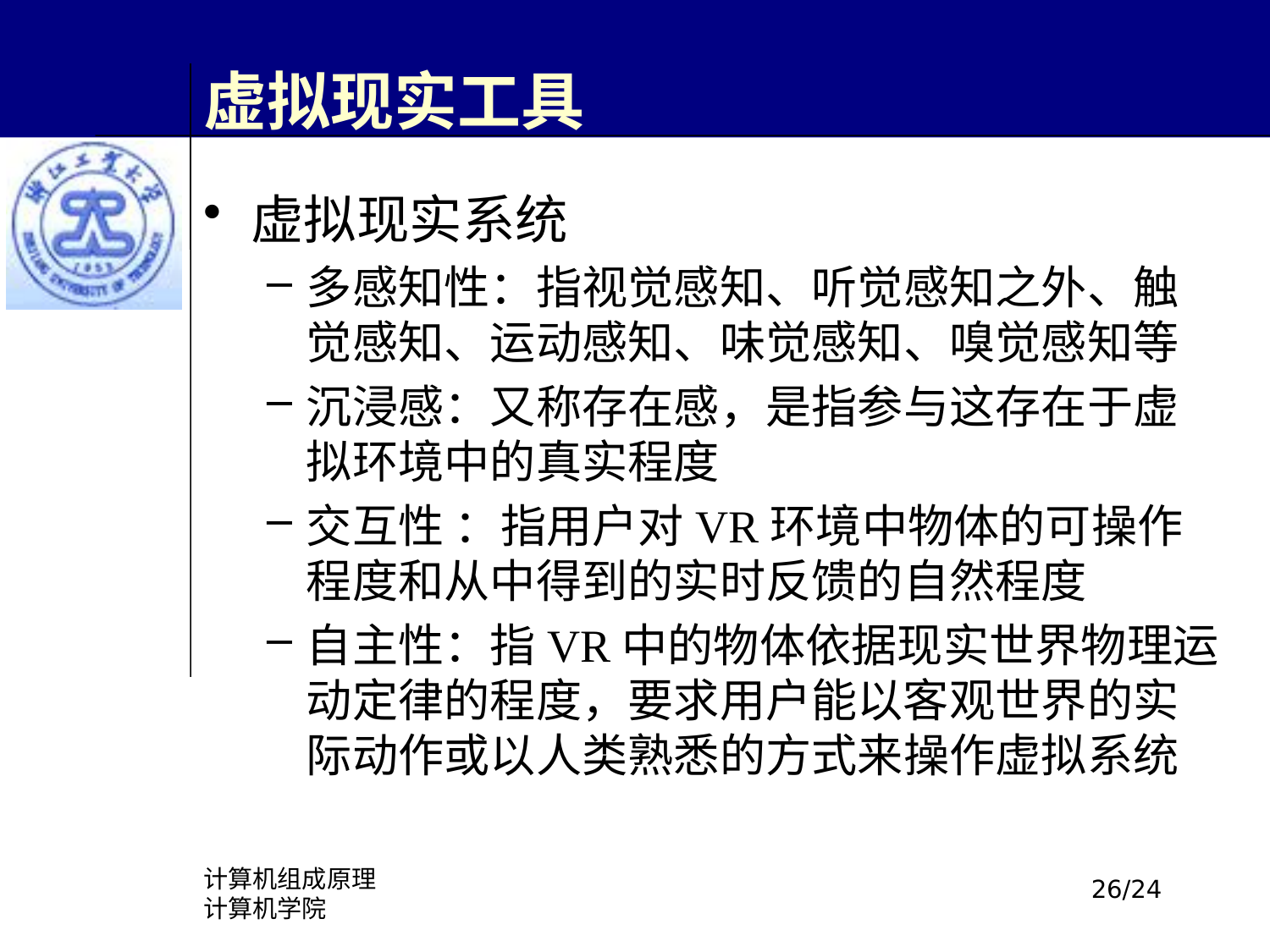

# 虚拟现实工具
虚拟现实系统
多感知性：指视觉感知、听觉感知之外、触觉感知、运动感知、味觉感知、嗅觉感知等
沉浸感：又称存在感，是指参与这存在于虚拟环境中的真实程度
交互性 ：指用户对VR环境中物体的可操作程度和从中得到的实时反馈的自然程度
自主性：指VR中的物体依据现实世界物理运动定律的程度，要求用户能以客观世界的实际动作或以人类熟悉的方式来操作虚拟系统

计算机组成原理
计算机学院
26/24